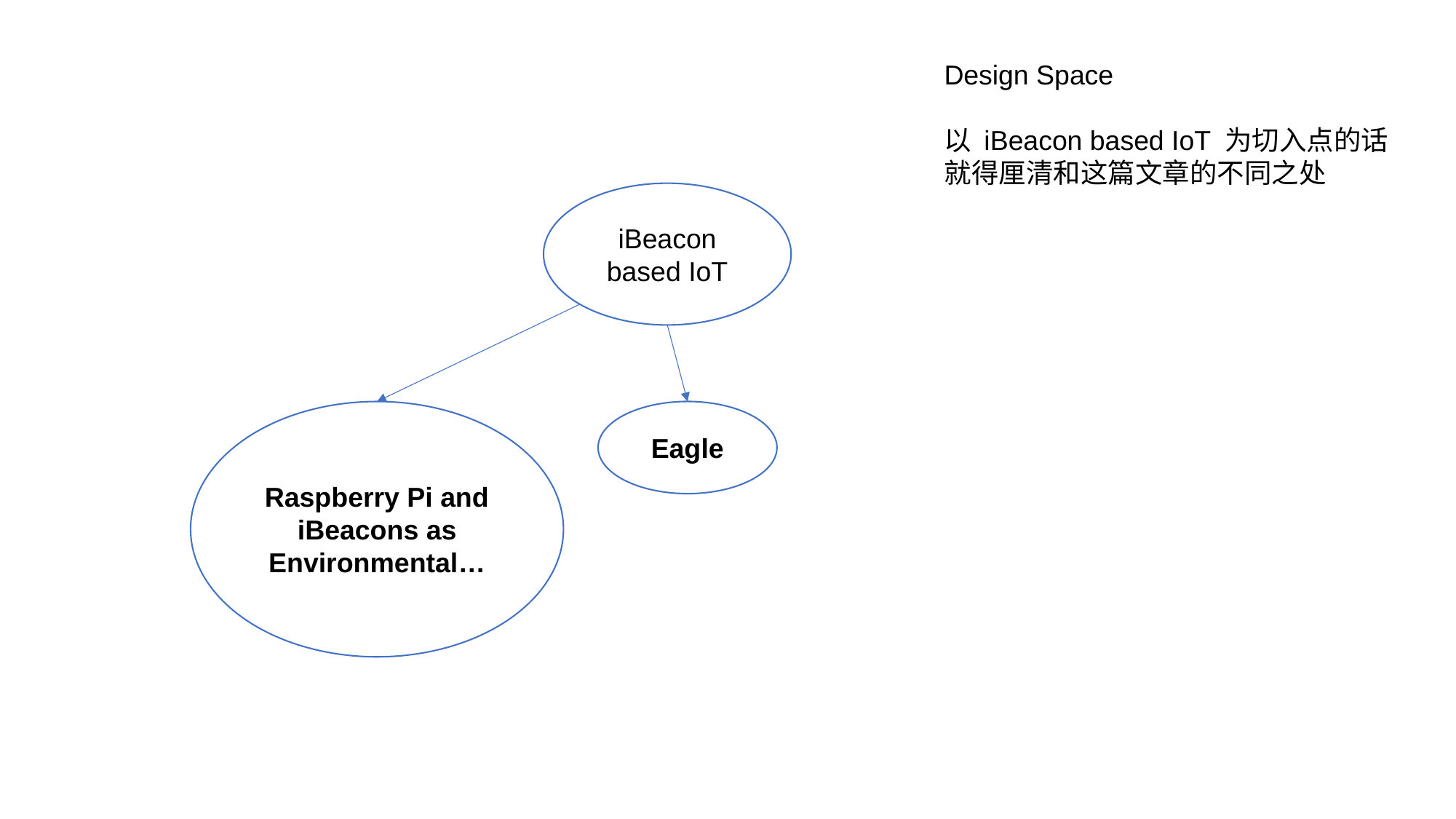

Design Space

以 iBeacon based IoT 为切入点的话就得厘清和这篇文章的不同之处
iBeacon based IoT
Raspberry Pi and iBeacons as Environmental…
Eagle